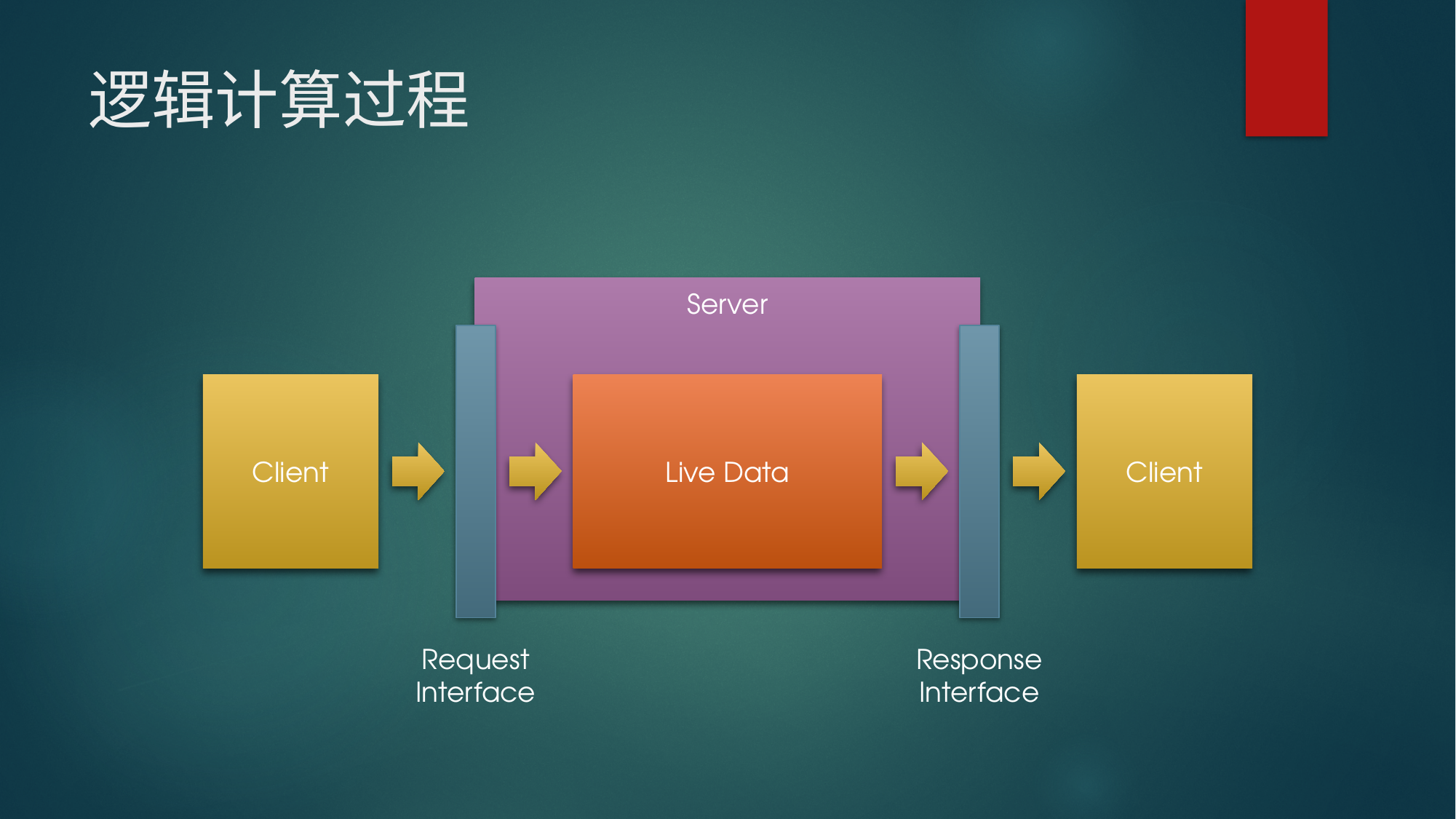

# 逻辑计算过程

Server

Client
Live Data
Client

Response
Interface
Request
Interface